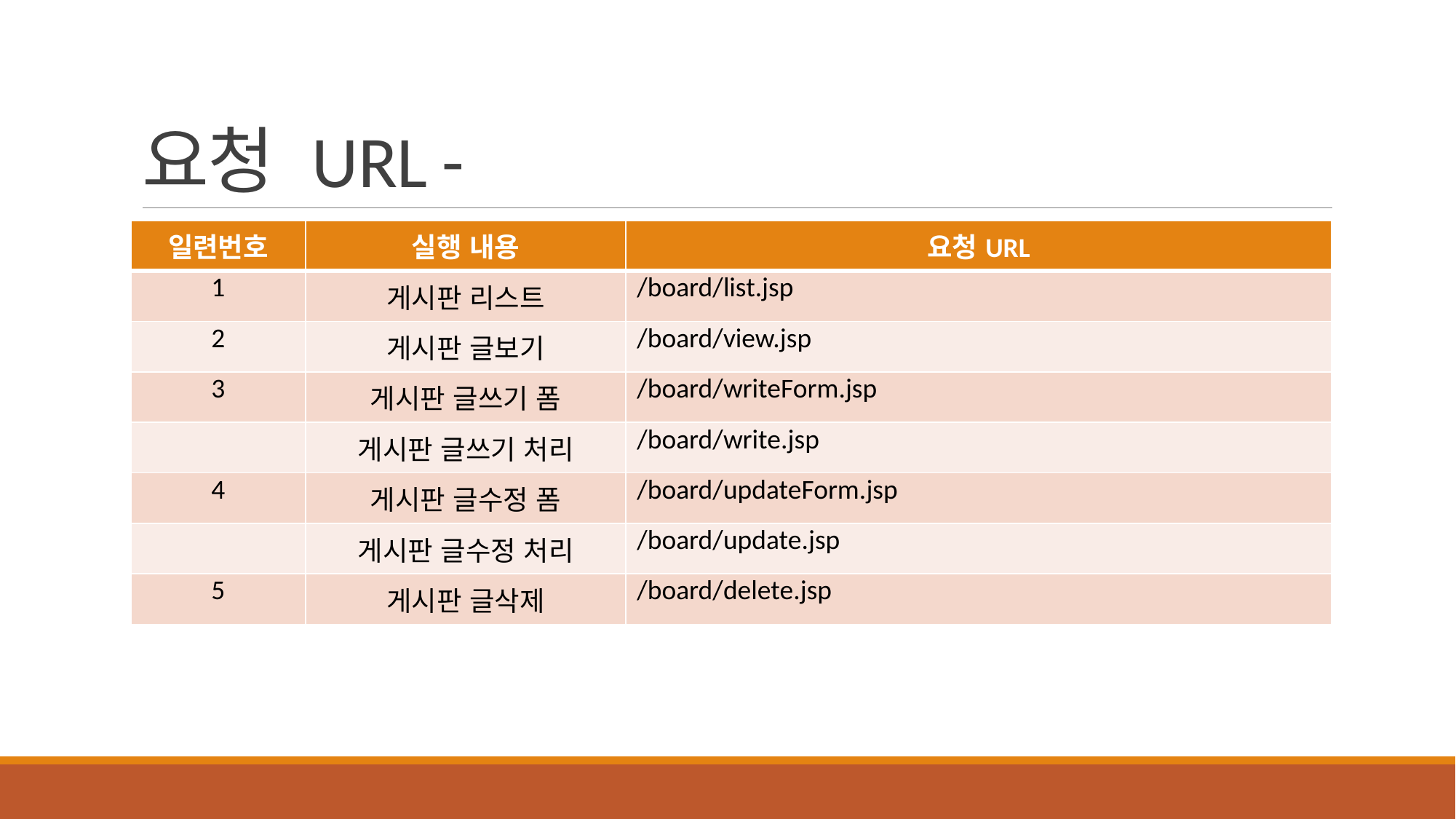

# 요청 URL -
| 일련번호 | 실행 내용 | 요청URL |
| --- | --- | --- |
| 1 | 게시판 리스트 | /board/list.jsp |
| 2 | 게시판 글보기 | /board/view.jsp |
| 3 | 게시판 글쓰기 폼 | /board/writeForm.jsp |
|  | 게시판 글쓰기 처리 | /board/write.jsp |
| 4 | 게시판 글수정 폼 | /board/updateForm.jsp |
|  | 게시판 글수정 처리 | /board/update.jsp |
| 5 | 게시판 글삭제 | /board/delete.jsp |